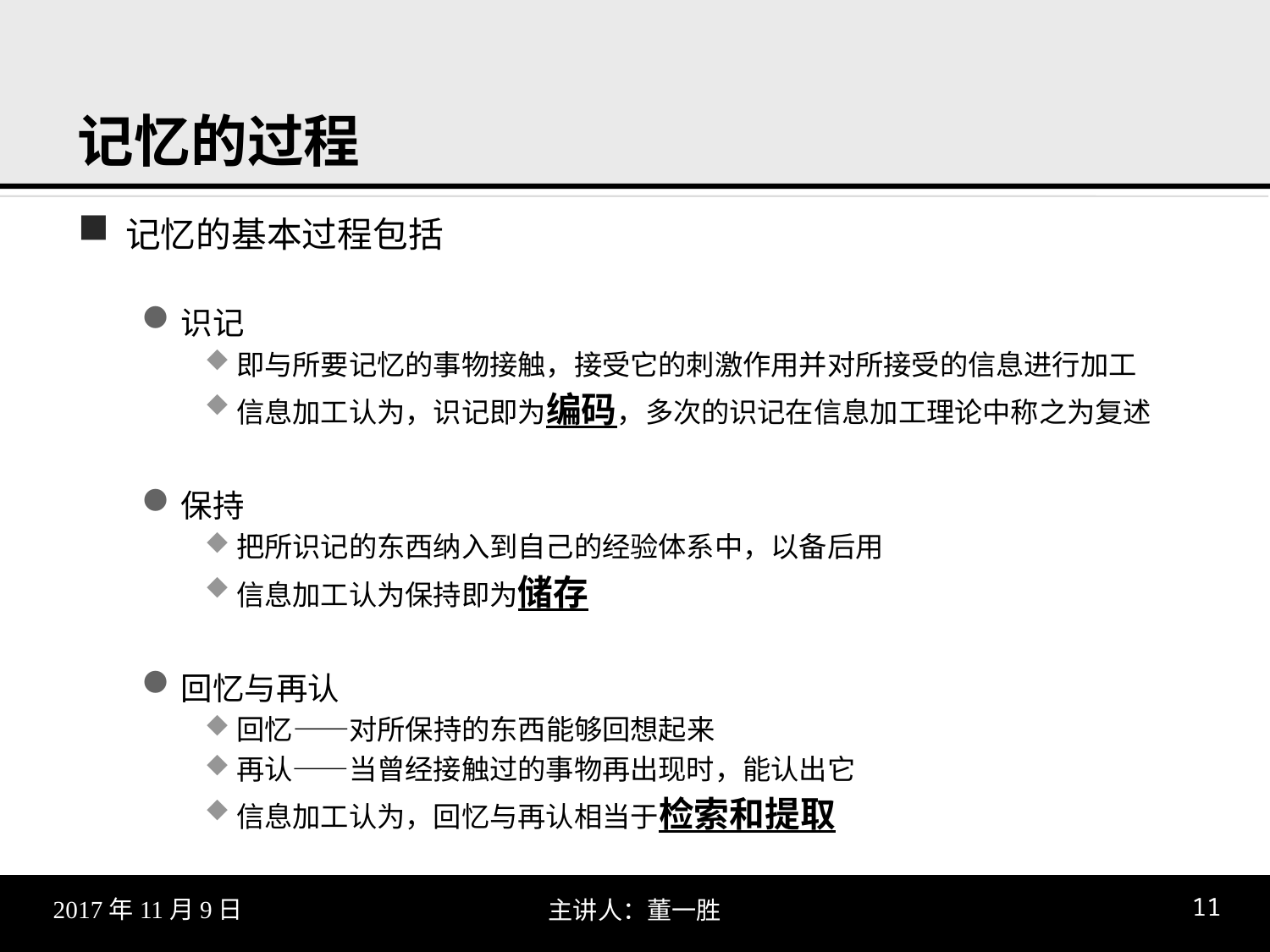

# 记忆的过程
记忆的基本过程包括

识记
即与所要记忆的事物接触，接受它的刺激作用并对所接受的信息进行加工
信息加工认为，识记即为编码，多次的识记在信息加工理论中称之为复述

保持
把所识记的东西纳入到自己的经验体系中，以备后用
信息加工认为保持即为储存

回忆与再认
回忆——对所保持的东西能够回想起来
再认——当曾经接触过的事物再出现时，能认出它
信息加工认为，回忆与再认相当于检索和提取

2017年11月9日
11
主讲人：董一胜